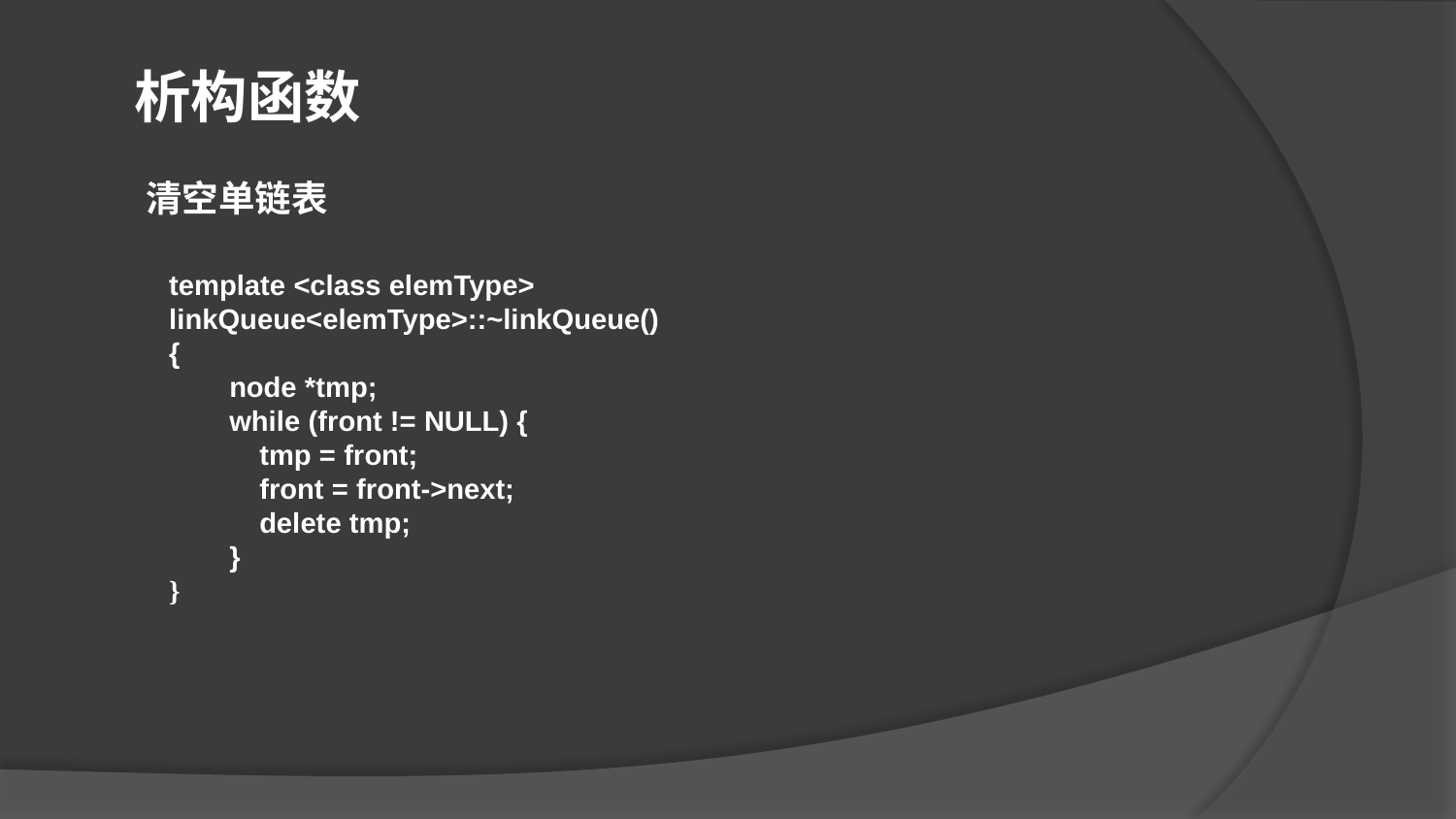

析构函数
清空单链表
template <class elemType>
linkQueue<elemType>::~linkQueue()
{
	   node *tmp;
	   while (front != NULL) {
		      tmp = front;
		      front = front->next;
		      delete tmp;
	   }
}